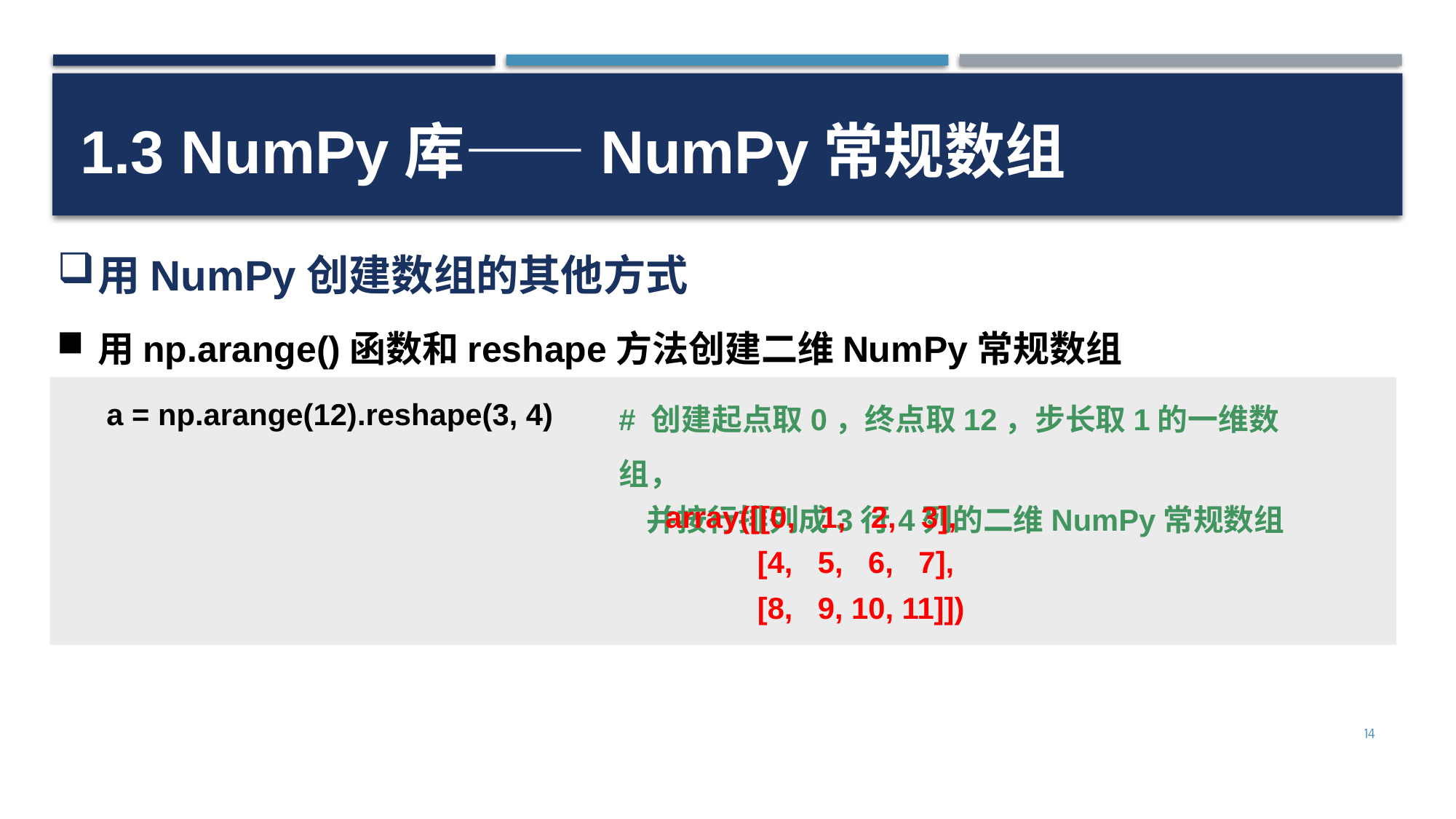

1.3 NumPy库——NumPy常规数组
用NumPy创建数组的其他方式
用np.arange()函数和reshape方法创建二维NumPy常规数组

# 创建起点取0，终点取12，步长取1的一维数组，
   并按行排列成3行4列的二维NumPy常规数组
a = np.arange(12).reshape(3, 4)
array([[0,   1,   2,   3],
           [4,   5,   6,   7],
           [8,   9, 10, 11]])
14